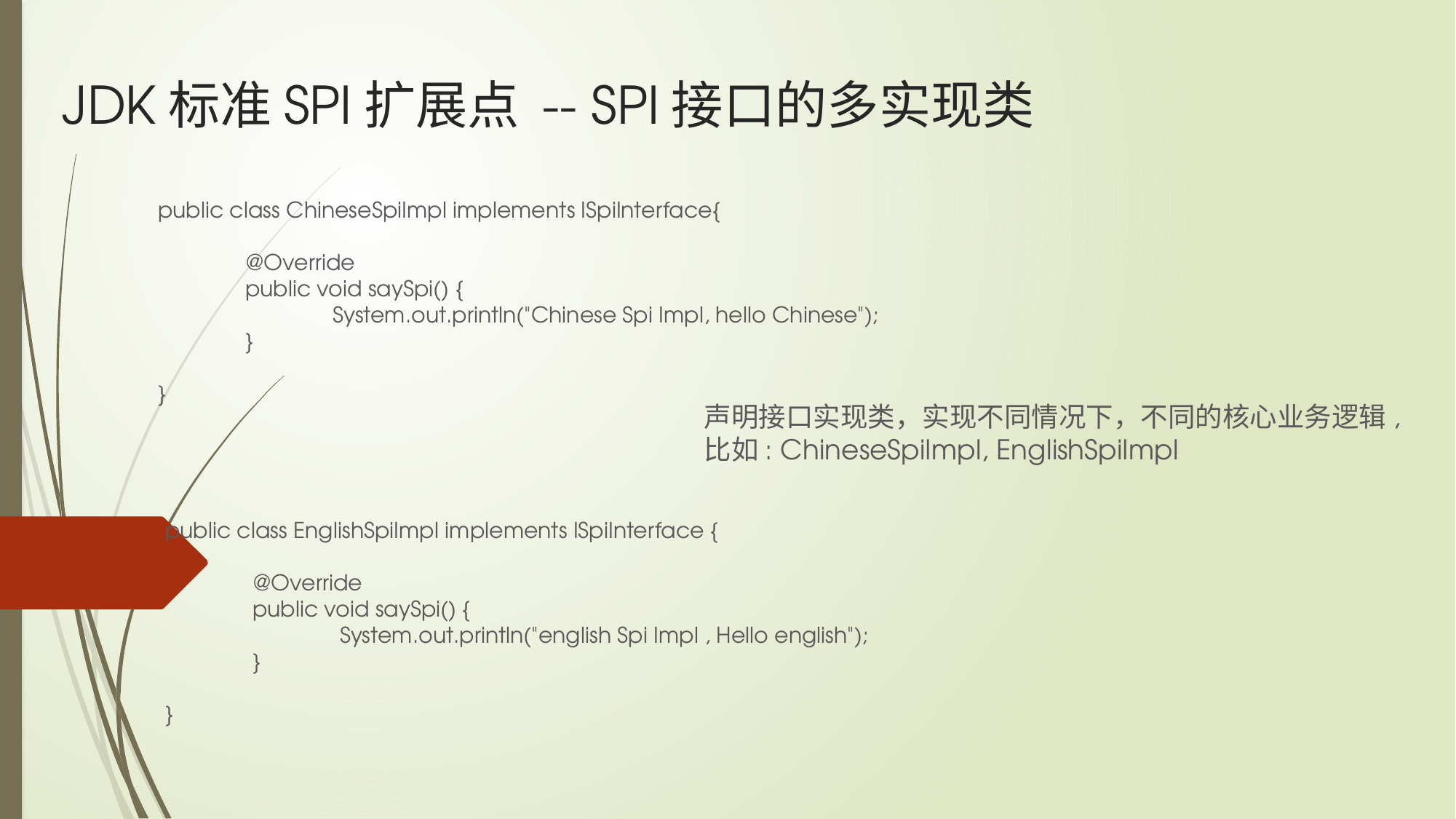

JDK标准SPI扩展点 -- SPI接口的多实现类

# public class ChineseSpiImpl implements ISpiInterface{ @Override public void saySpi() { System.out.println("Chinese Spi Impl, hello Chinese"); } }
声明接口实现类，实现不同情况下，不同的核心业务逻辑, 比如: ChineseSpiImpl, EnglishSpiImpl
public class EnglishSpiImpl implements ISpiInterface {

	@Override
	public void saySpi() {
		System.out.println("english Spi Impl , Hello english");
	}

}